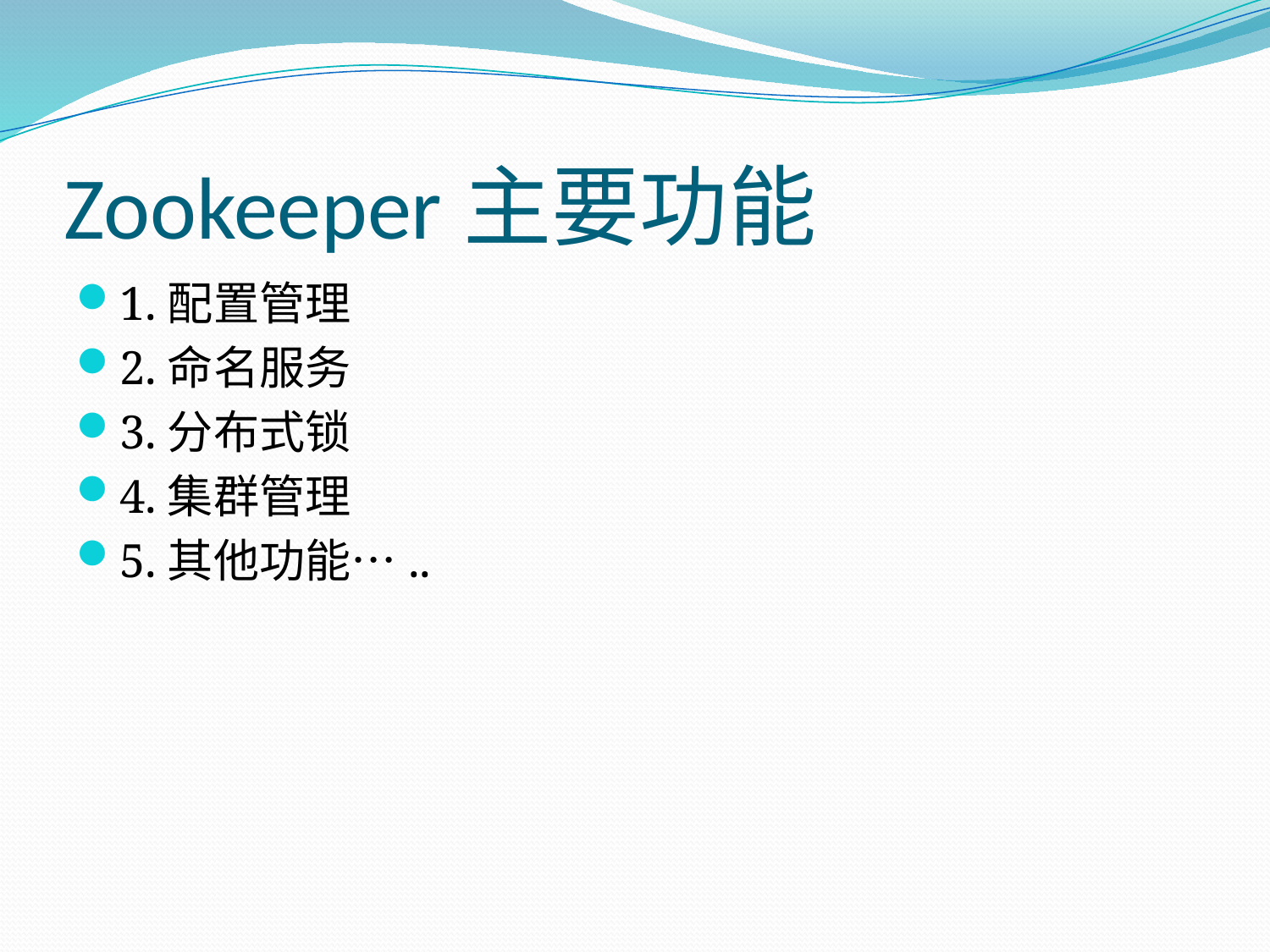

# Zookeeper主要功能
1.配置管理
2.命名服务
3.分布式锁
4.集群管理
5.其他功能…..